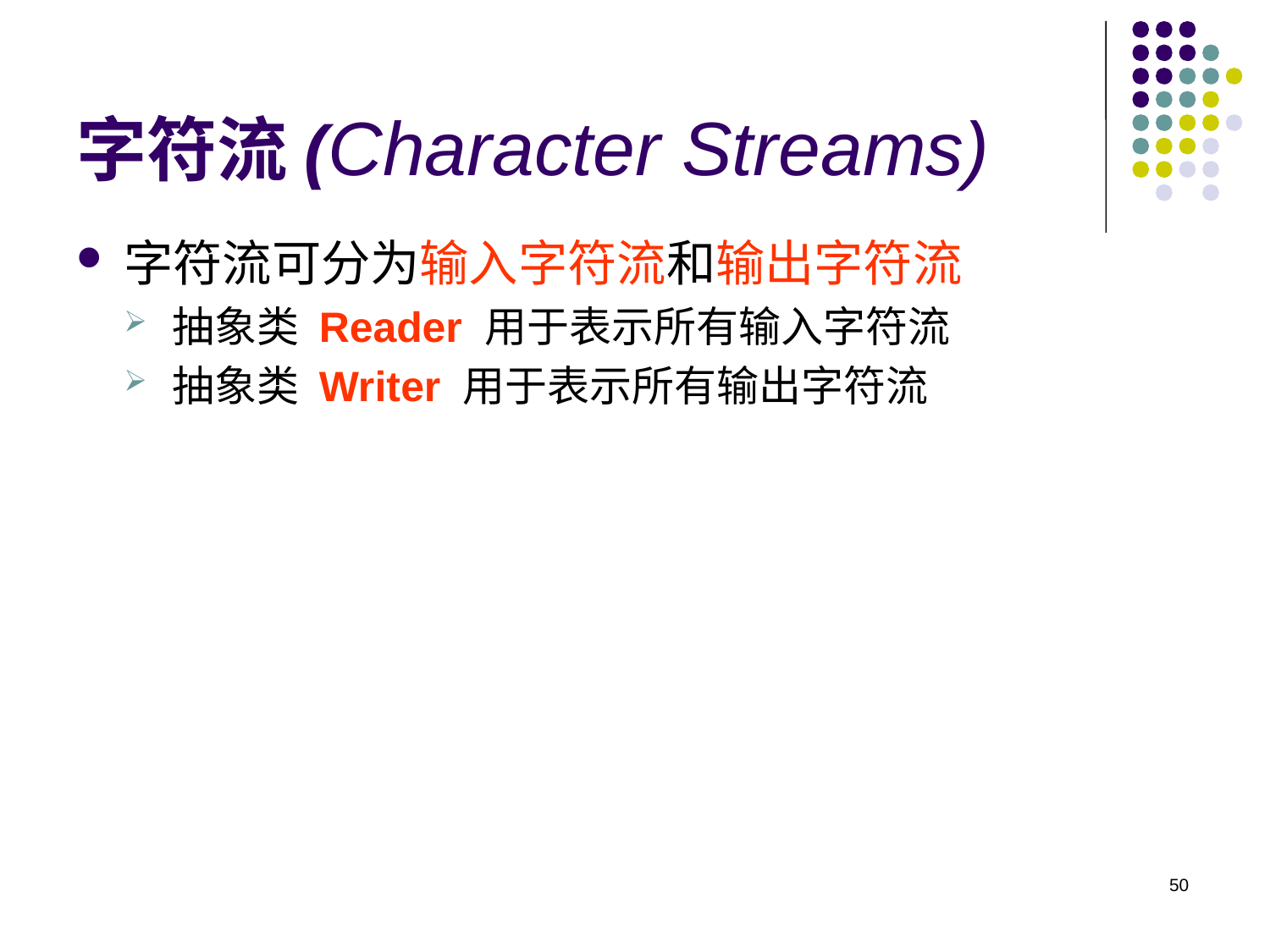

# 字符流(Character Streams)
字符流可分为输入字符流和输出字符流
抽象类 Reader 用于表示所有输入字符流
抽象类 Writer 用于表示所有输出字符流

50